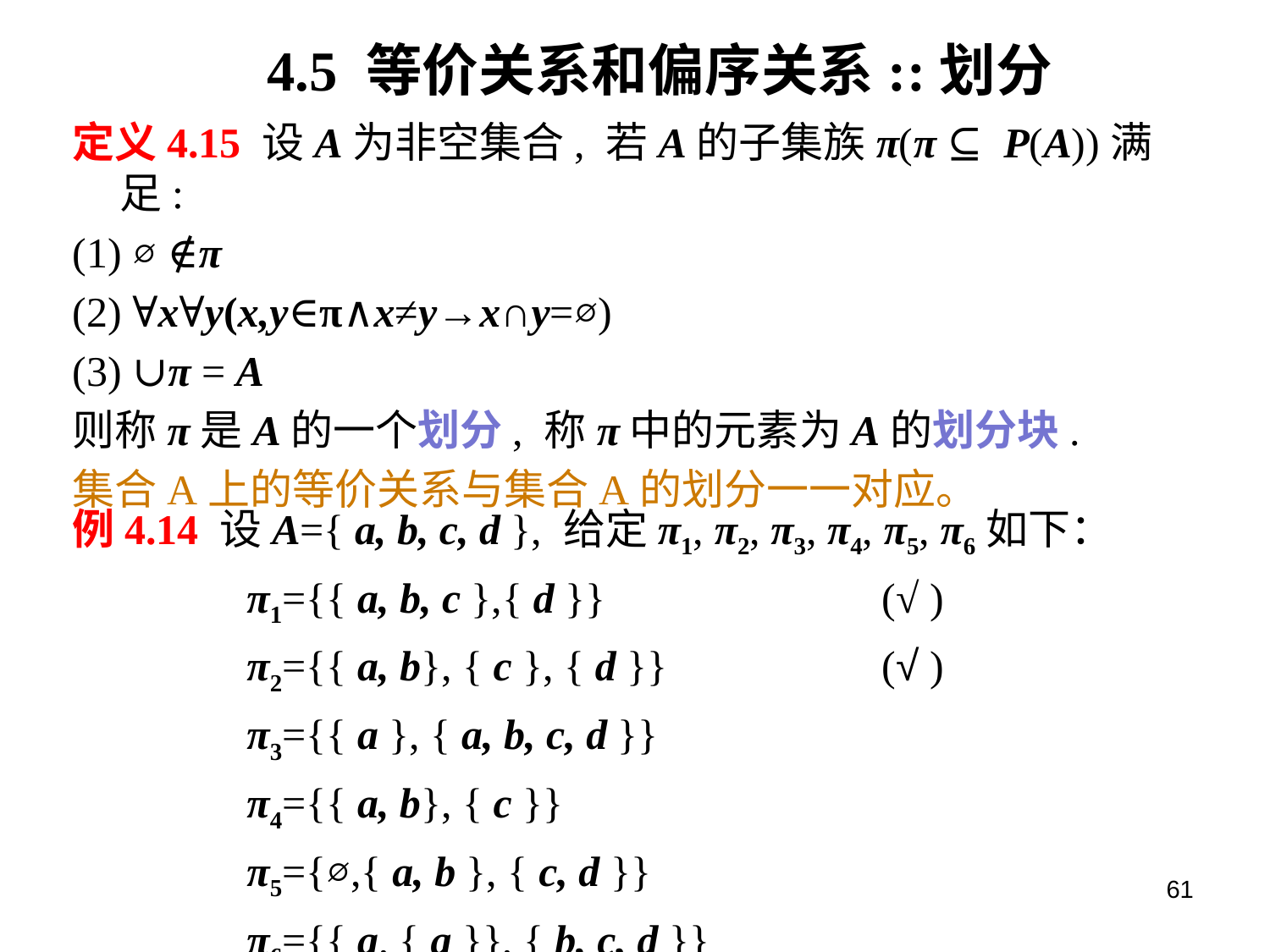

# 4.5 等价关系和偏序关系::划分
定义4.15 设A为非空集合, 若A的子集族π(π ⊆  P(A))满足:
(1) ∅ ∉π
(2) ∀x∀y(x,y∈π∧x≠y→x∩y=∅)
(3) ∪π = A
则称π是A的一个划分, 称π中的元素为A的划分块.
集合A上的等价关系与集合A的划分一一对应。
例4.14 设A={ a, b, c, d }, 给定π1, π2, π3, π4, π5, π6如下：
		π1={{ a, b, c },{ d }}			(√ )
		π2={{ a, b}, { c }, { d }}		(√ )
		π3={{ a }, { a, b, c, d }}
		π4={{ a, b}, { c }}
		π5={∅,{ a, b }, { c, d }}
		π6={{ a, { a }}, { b, c, d }}
61